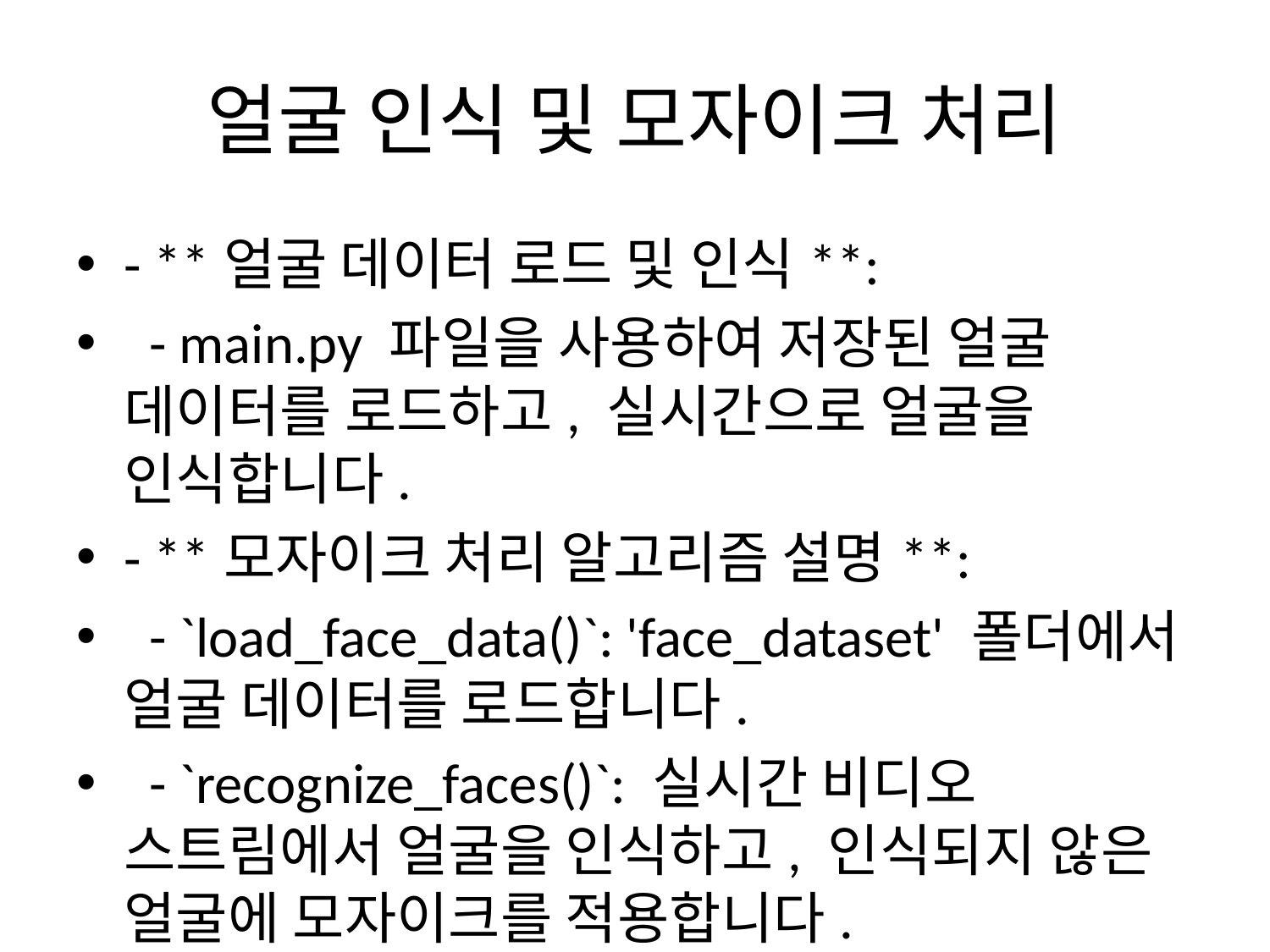

# 얼굴 인식 및 모자이크 처리
- **얼굴 데이터 로드 및 인식**:
  - main.py 파일을 사용하여 저장된 얼굴 데이터를 로드하고, 실시간으로 얼굴을 인식합니다.
- **모자이크 처리 알고리즘 설명**:
  - `load_face_data()`: 'face_dataset' 폴더에서 얼굴 데이터를 로드합니다.
  - `recognize_faces()`: 실시간 비디오 스트림에서 얼굴을 인식하고, 인식되지 않은 얼굴에 모자이크를 적용합니다.
  - `face_recognition.compare_faces(known_faces, face_encoding)`: 인식된 얼굴과 알려진 얼굴을 비교합니다.
  - `cv2.GaussianBlur(face_region, (99, 99), 30)`: 인식되지 않은 얼굴을 모자이크 처리합니다.